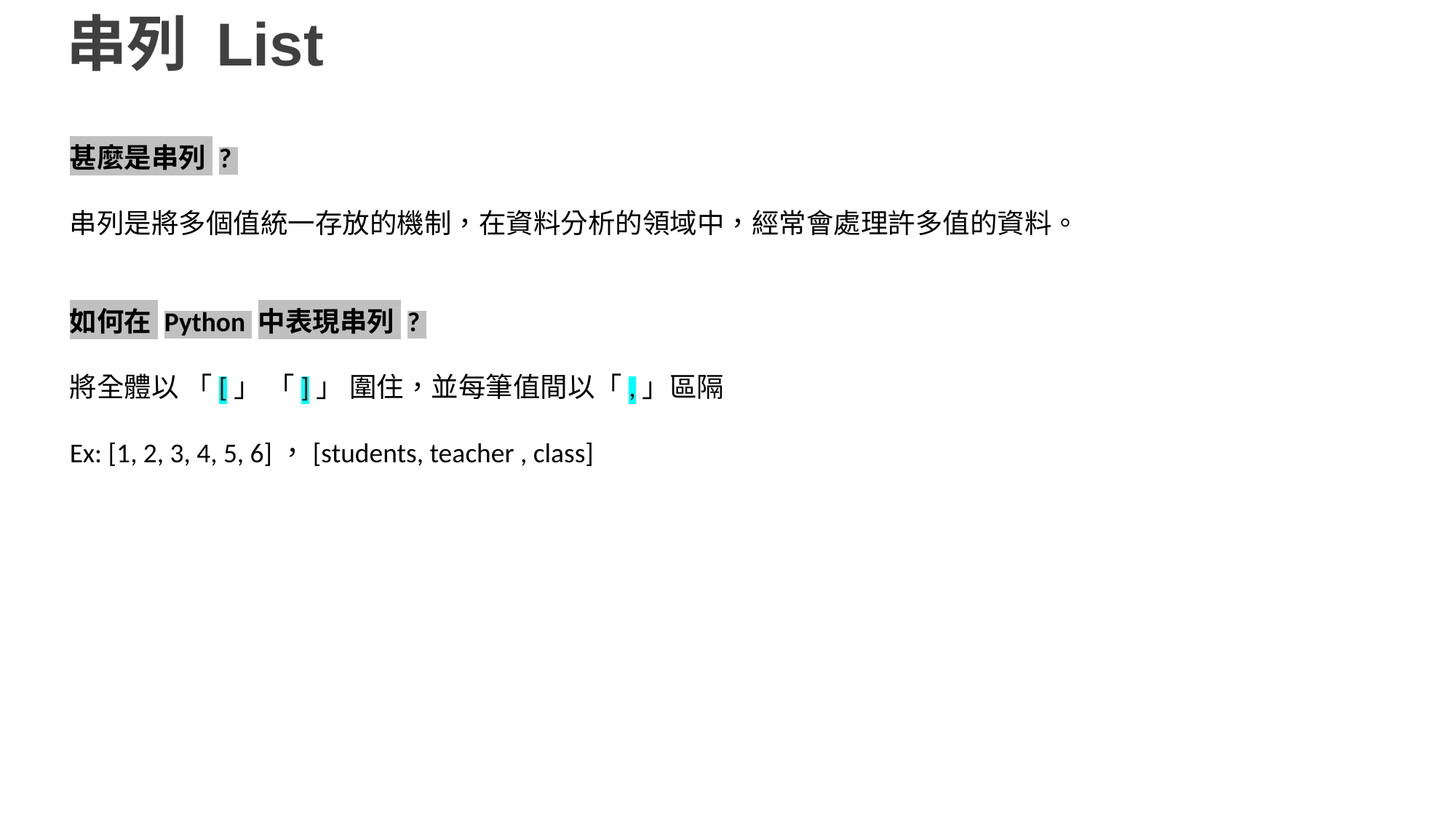

串列 List
甚麼是串列 ?

串列是將多個值統一存放的機制，在資料分析的領域中，經常會處理許多值的資料。

如何在 Python 中表現串列 ?

將全體以 「[」 「]」 圍住，並每筆值間以「,」區隔

Ex: [1, 2, 3, 4, 5, 6]，[students, teacher , class]